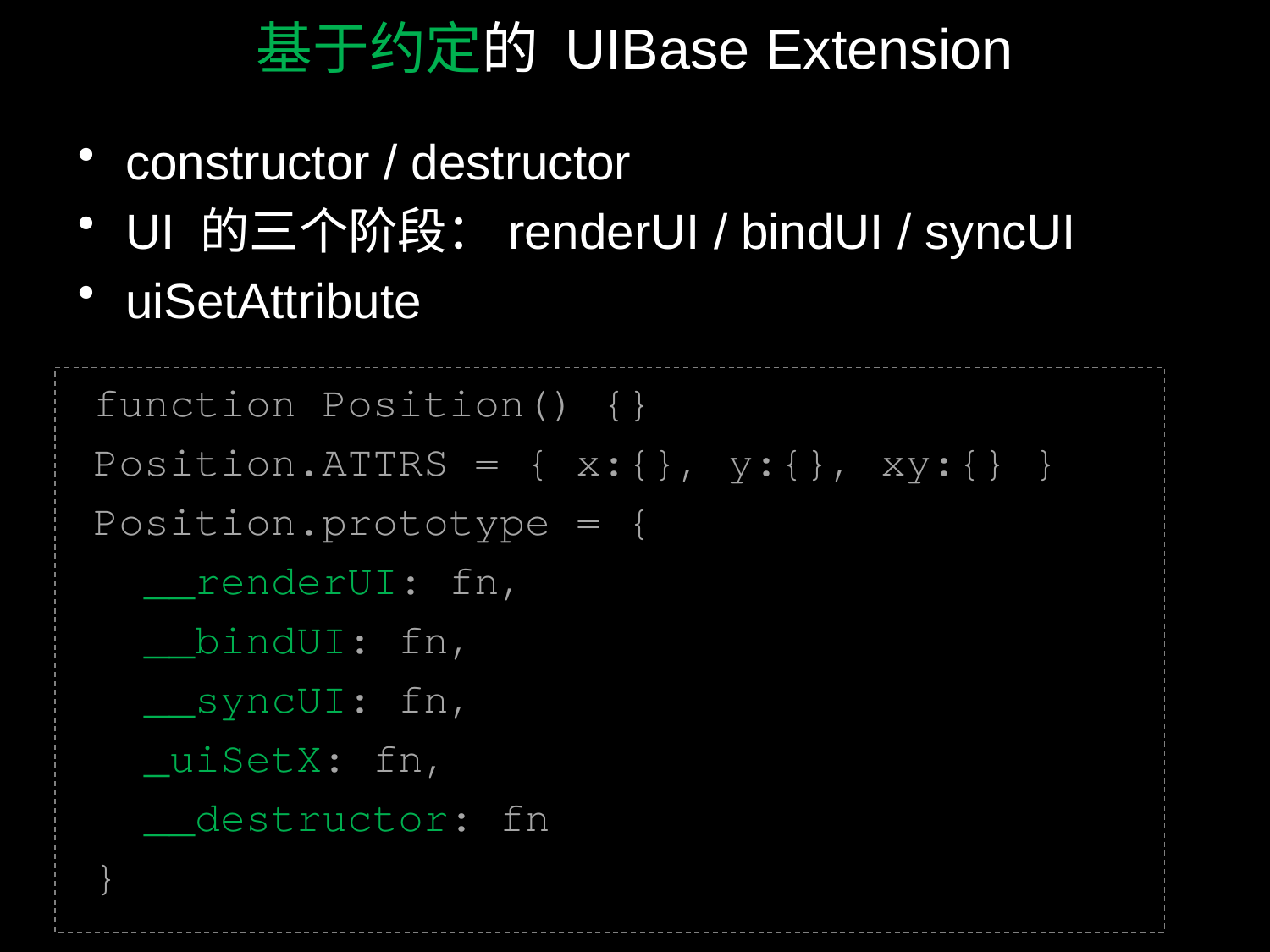

# 基于约定的 UIBase Extension
constructor / destructor
UI 的三个阶段：renderUI / bindUI / syncUI
uiSetAttribute
 function Position() {}
 Position.ATTRS = { x:{}, y:{}, xy:{} }
 Position.prototype = {
   __renderUI: fn,
   __bindUI: fn,
   __syncUI: fn,
   _uiSetX: fn,
   __destructor: fn
 }